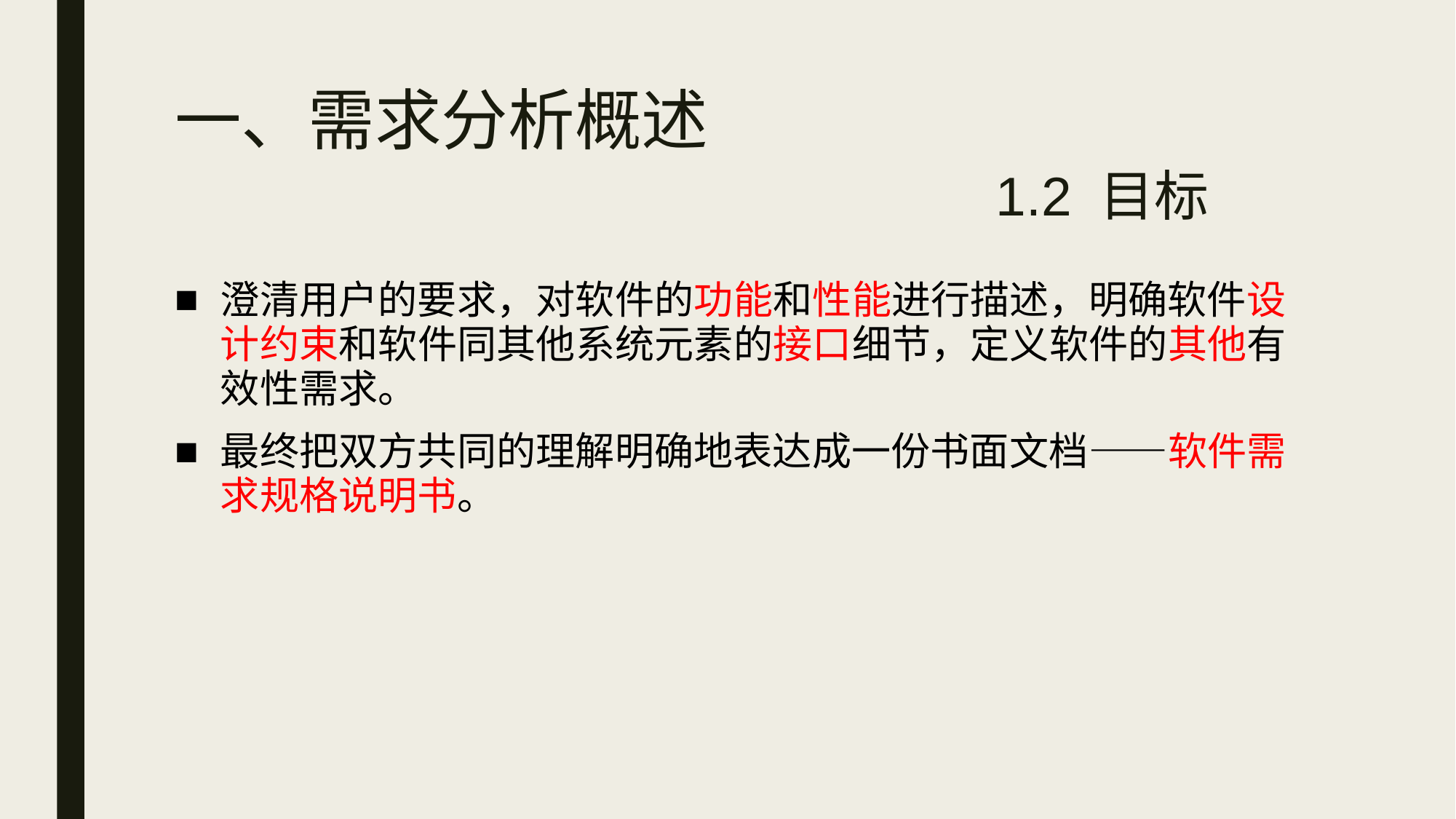

# 一、需求分析概述 1.2 目标
澄清用户的要求，对软件的功能和性能进行描述，明确软件设计约束和软件同其他系统元素的接口细节，定义软件的其他有效性需求。
最终把双方共同的理解明确地表达成一份书面文档——软件需求规格说明书。